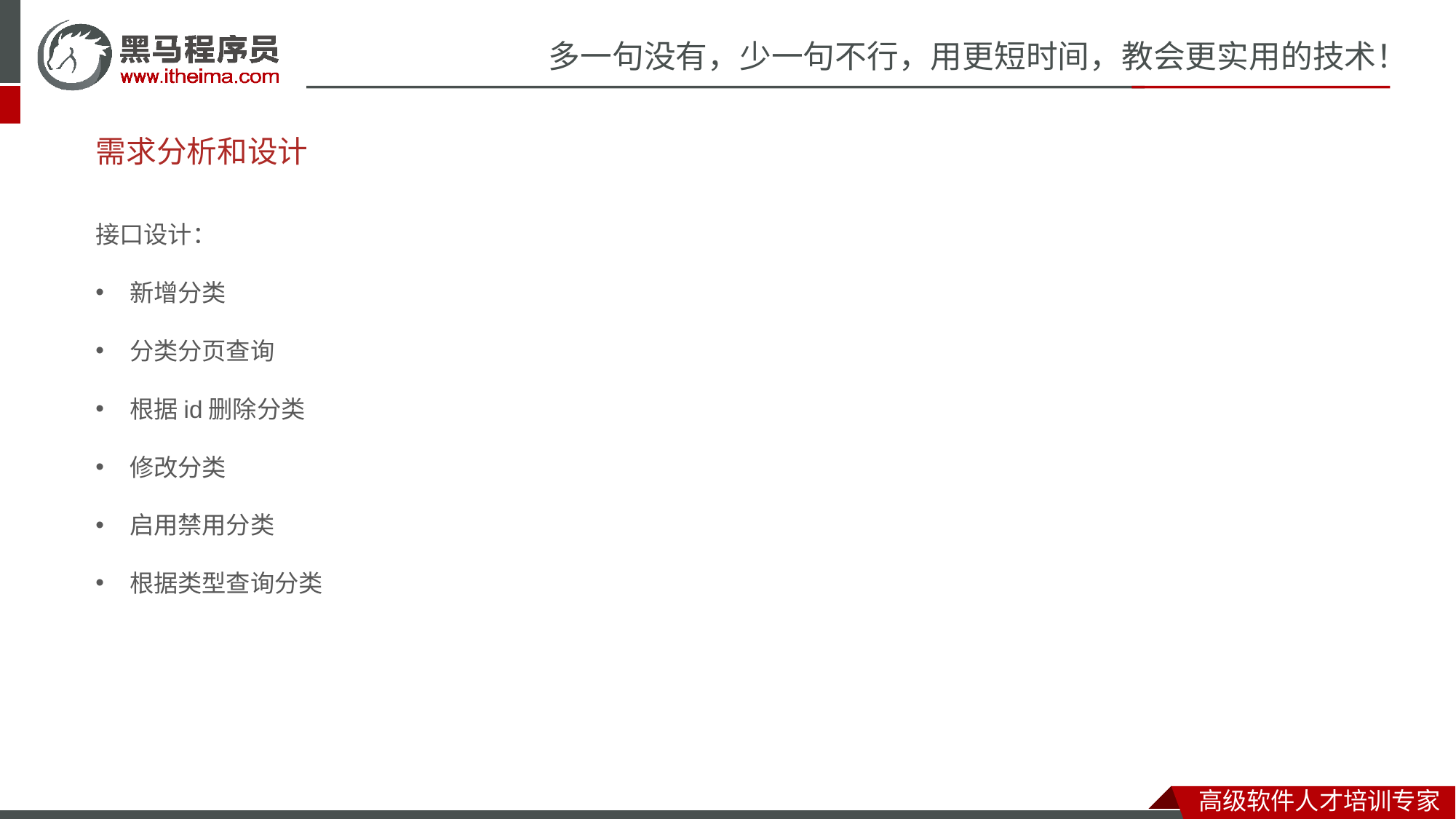

# 需求分析和设计
接口设计：
新增分类
分类分页查询
根据id删除分类
修改分类
启用禁用分类
根据类型查询分类